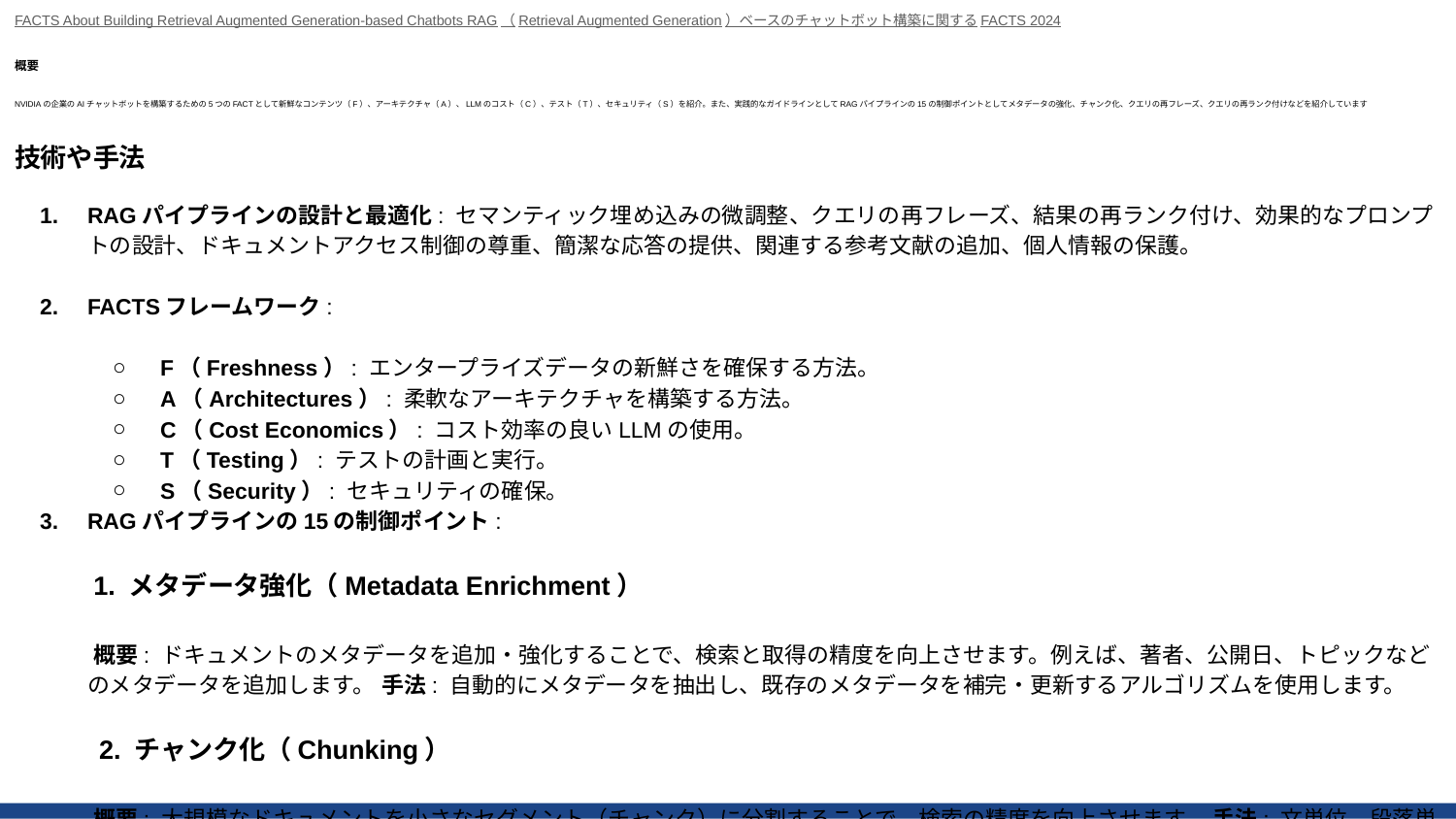

FACTS About Building Retrieval Augmented Generation-based Chatbots RAG（Retrieval Augmented Generation）ベースのチャットボット構築に関するFACTS 2024
概要
NVIDIAの企業のAIチャットボットを構築するための5つのFACTとして新鮮なコンテンツ（F）、アーキテクチャ（A）、LLMのコスト（C）、テスト（T）、セキュリティ（S）を紹介。また、実践的なガイドラインとしてRAGパイプラインの15の制御ポイントとしてメタデータの強化、チャンク化、クエリの再フレーズ、クエリの再ランク付けなどを紹介しています
技術や手法
RAGパイプラインの設計と最適化: セマンティック埋め込みの微調整、クエリの再フレーズ、結果の再ランク付け、効果的なプロンプトの設計、ドキュメントアクセス制御の尊重、簡潔な応答の提供、関連する参考文献の追加、個人情報の保護。
FACTSフレームワーク:
F（Freshness）: エンタープライズデータの新鮮さを確保する方法。
A（Architectures）: 柔軟なアーキテクチャを構築する方法。
C（Cost Economics）: コスト効率の良いLLMの使用。
T（Testing）: テストの計画と実行。
S（Security）: セキュリティの確保。
RAGパイプラインの15の制御ポイント:
 1. メタデータ強化（Metadata Enrichment）
 概要: ドキュメントのメタデータを追加・強化することで、検索と取得の精度を向上させます。例えば、著者、公開日、トピックなどのメタデータを追加します。 手法: 自動的にメタデータを抽出し、既存のメタデータを補完・更新するアルゴリズムを使用します。
 2. チャンク化（Chunking）
 概要: 大規模なドキュメントを小さなセグメント（チャンク）に分割することで、検索の精度を向上させます。 手法: 文単位、段落単位、またはセクション単位でドキュメントを分割し、各チャンクに対して個別に検索を行います。
 3. クエリ再フレーズ（Query Rephrasal）
 概要: ユーザークエリを再構成し、検索精度を向上させるプロセスです。 手法: 自然言語処理（NLP）技術を使用して、クエリを意味的に同等だが異なる形式に再フレーズします。
 4. クエリ再ランク付け（Query Reranking）
 概要: 検索結果を再評価し、関連性の高い順に並び替えます。 手法: 機械学習モデルを使用して、検索結果の関連性をスコアリングし、最も関連性の高い結果を上位に表示します。
 5. 多様性の確保（Diversity Ensuring）
 概要: 検索結果に多様な視点を含めることで、偏りを防ぎます。 手法: 多様な情報源からデータを収集し、結果のバラエティを確保するアルゴリズムを使用します。
 6. ドキュメントアクセス制御（Document Access Control）
 概要: ユーザーの権限に基づいてアクセス可能なドキュメントのみを提供します。 手法: アクセス制御リスト（ACL）を参照し、ユーザーの権限を確認する機構を設けます。
 7. マルチモーダルデータ対応（Handling Multi-modal Data）
 概要: テキスト以外の形式（画像、動画、音声など）のデータも取り扱います。 手法: 異なるデータ形式に対応するための専用の処理パイプラインを構築します。
 8. ハイブリッド検索（Hybrid Search）
 概要: レキシカル検索とベクター検索を組み合わせて、検索精度を向上させます。 手法: ElasticSearchなどのレキシカル検索エンジンと、ベクターデータベースを併用します。
 9. エージェントアーキテクチャ（Agentic Architectures）
 概要: 複雑なクエリを分解し、複数のエージェントが協力して処理を行います。 手法: クエリを複数のサブタスクに分解し、それぞれのタスクを専用のエージェントが処理します。
 10. LLMのファインチューニング（Fine-tuning LLMs）
 概要: 特定のドメインや用途に合わせてLLMをカスタマイズします。 手法: 事前学習済みモデルを再学習させることで、特定のデータに対する精度を向上させます。
 11. マルチエージェントシステム（Multi-agent Systems）
 概要: 複数のエージェントが協調してタスクを処理するシステムを構築します。 手法: 各エージェントが特定のタスクを担当し、全体として複雑なクエリを処理します。
 12. パフォーマンスモニタリング（Performance Monitoring）
 概要: RAGパイプラインのパフォーマンスを常に監視し、問題が発生した場合に迅速に対応します。 手法: メトリクスを収集・分析し、パフォーマンス低下の原因を特定・修正します。
 13. 回答の品質評価（Answer Quality Evaluation）
 概要: 生成された回答の品質を評価し、必要に応じて改善します。 手法: ユーザーからのフィードバックを収集し、モデルの再学習やプロンプトの調整を行います。
 14. コスト管理（Cost Management）
 概要: RAGパイプラインの運用コストを管理し、効率化を図ります。 手法: LLMの使用状況をモニタリングし、最適なモデルやリソースを選定します。
 15. セキュリティとガードレール（Security and Guardrails）
 概要: チャットボットのセキュリティを確保し、誤った情報の提供を防ぎます。 手法: セキュリティプロトコルを実装し、生成される回答に対してガードレールを設けます。